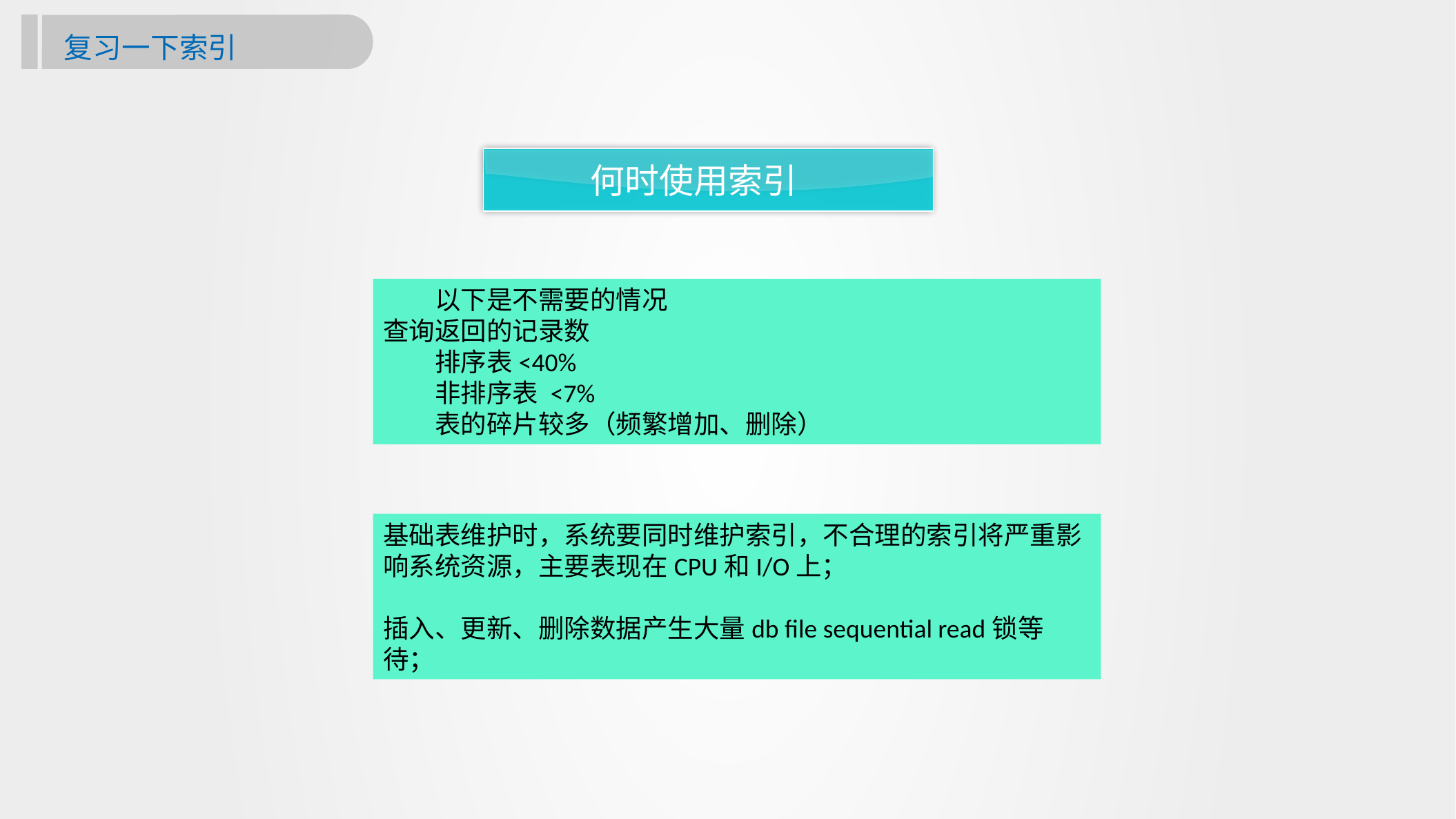

复习一下索引

何时使用索引
　　以下是不需要的情况
查询返回的记录数
　　排序表<40%
　　非排序表 <7%
　　表的碎片较多（频繁增加、删除）
基础表维护时，系统要同时维护索引，不合理的索引将严重影响系统资源，主要表现在CPU和I/O上；
　　
插入、更新、删除数据产生大量db file sequential read锁等待；